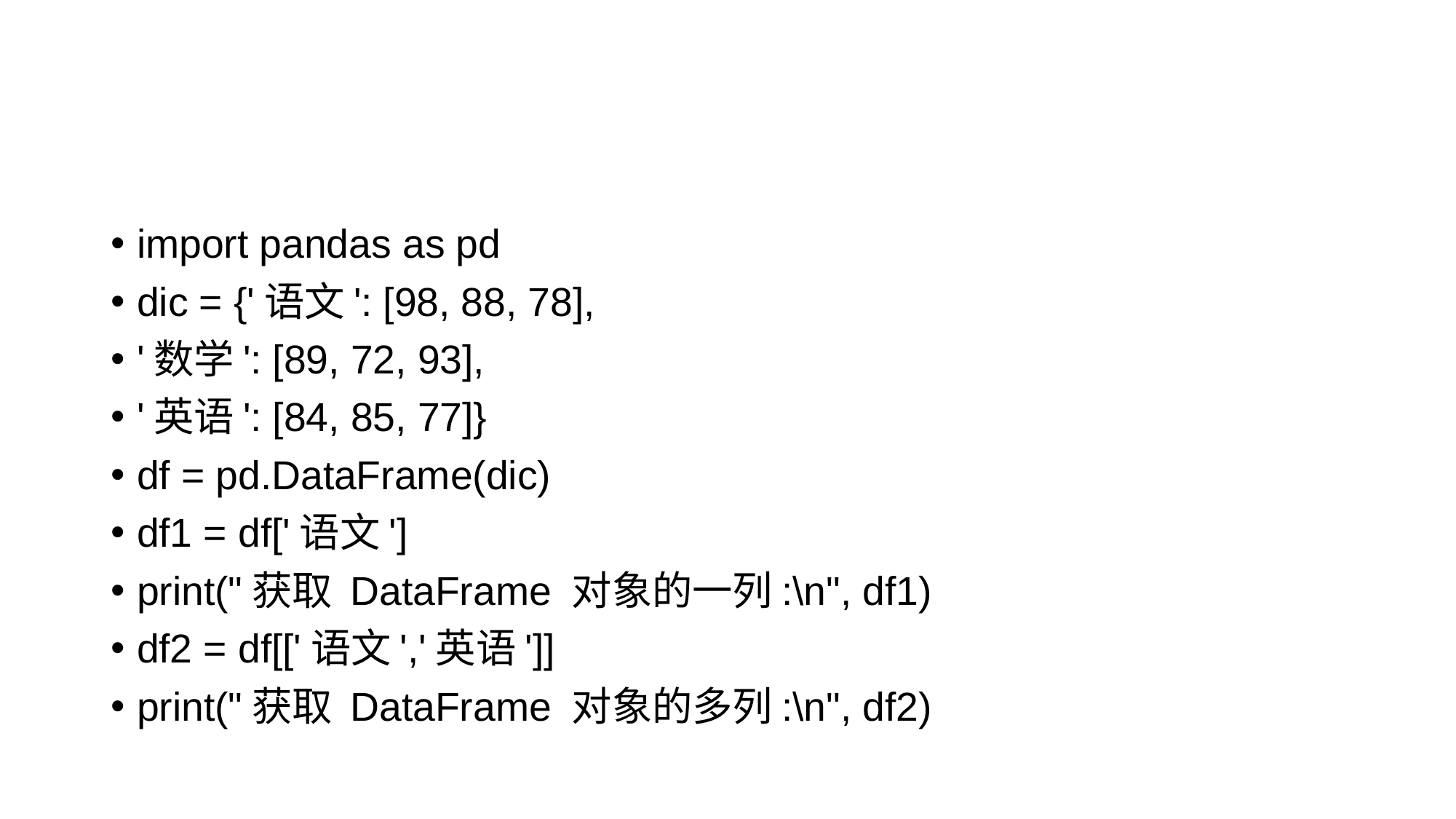

#
import pandas as pd
dic = {'语文': [98, 88, 78],
'数学': [89, 72, 93],
'英语': [84, 85, 77]}
df = pd.DataFrame(dic)
df1 = df['语文']
print("获取 DataFrame 对象的一列:\n", df1)
df2 = df[['语文','英语']]
print("获取 DataFrame 对象的多列:\n", df2)